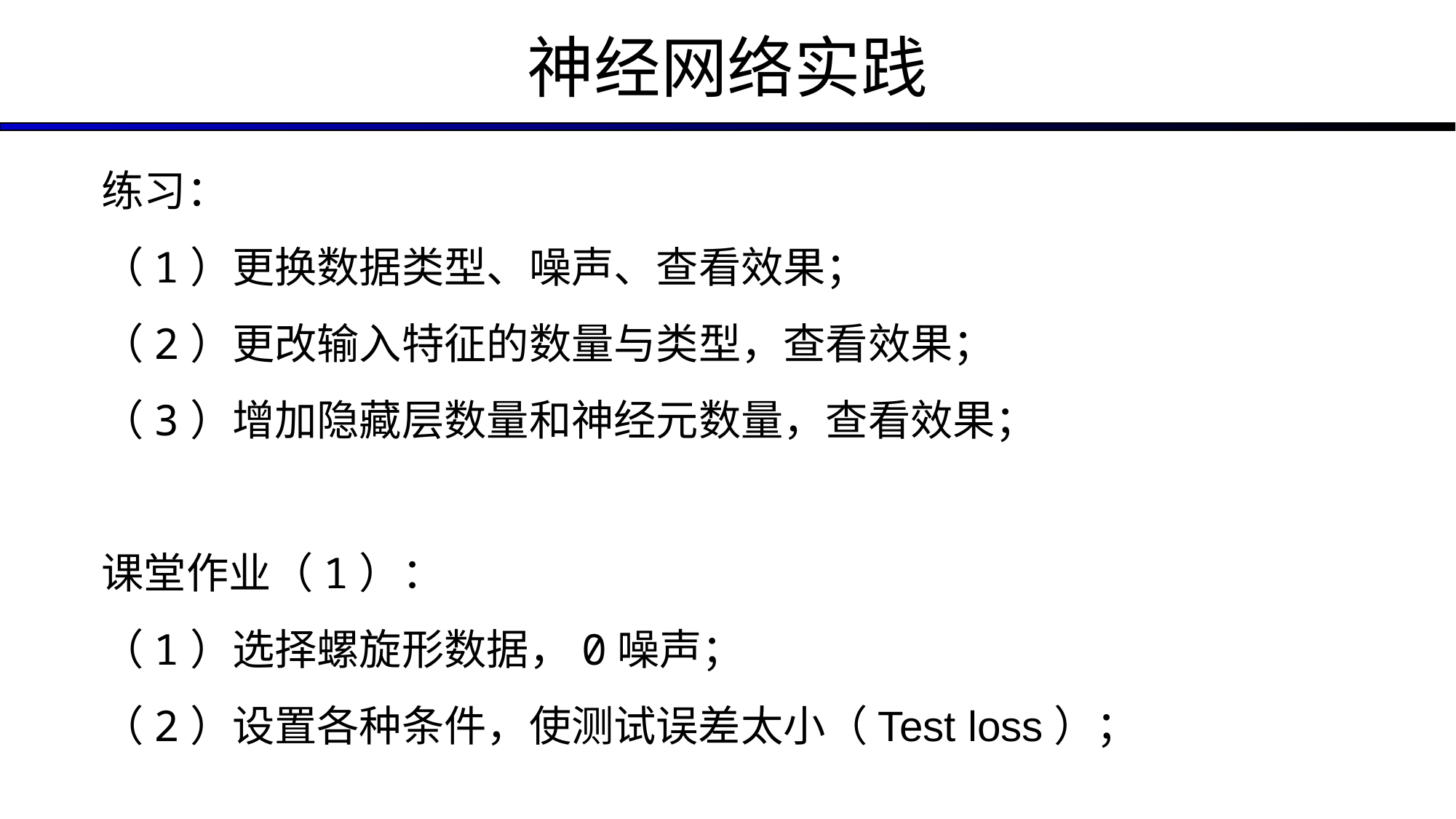

# 神经网络实践
练习：
（1）更换数据类型、噪声、查看效果；
（2）更改输入特征的数量与类型，查看效果；
（3）增加隐藏层数量和神经元数量，查看效果；

课堂作业（1）：
（1）选择螺旋形数据，0噪声；
（2）设置各种条件，使测试误差太小（Test loss）；